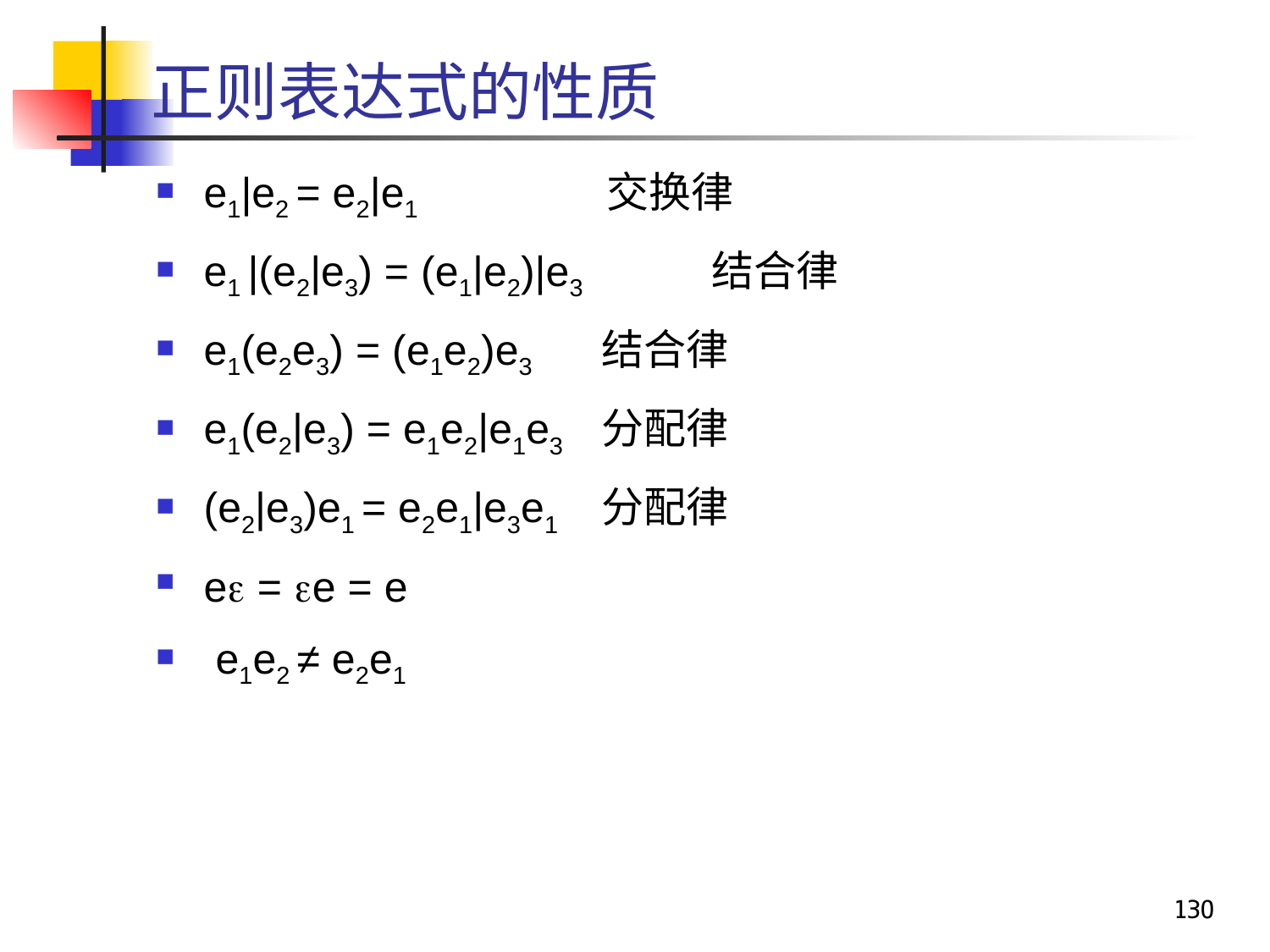

# 正则表达式的性质
e1|e2 = e2|e1    		 交换律
e1 |(e2|e3) = (e1|e2)|e3  	结合律
e1(e2e3) = (e1e2)e3   	 结合律
e1(e2|e3) = e1e2|e1e3   	 分配律
(e2|e3)e1 = e2e1|e3e1	 分配律
eε = εe = e
 e1e2 ≠ e2e1

130